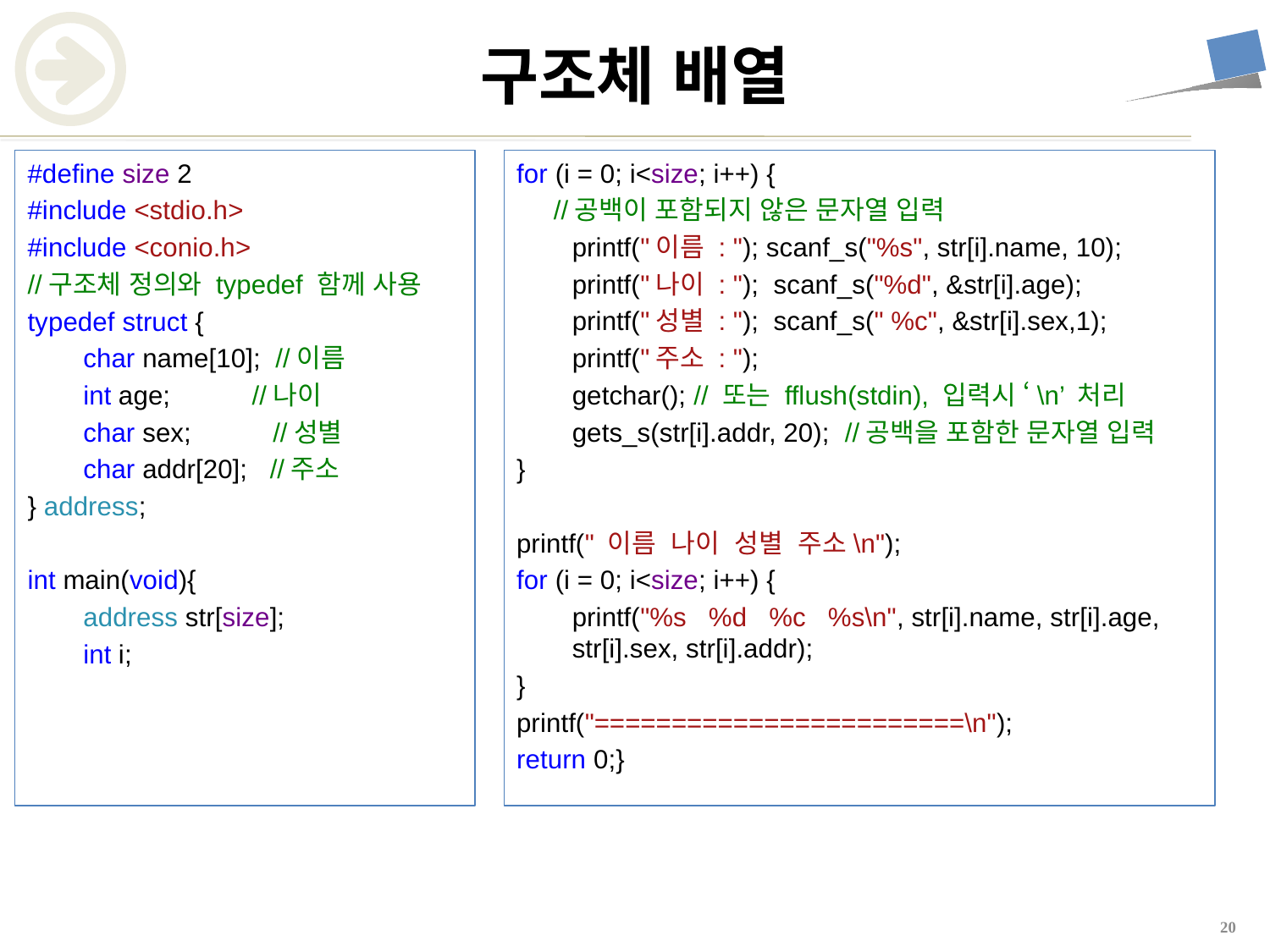

# 구조체 배열
#define size 2
#include <stdio.h>
#include <conio.h>
//구조체 정의와 typedef 함께 사용
typedef struct {
char name[10];  //이름
int age;           //나이
char sex;           //성별
char addr[20];   //주소
} address;

int main(void){
address str[size];
int i;

for (i = 0; i<size; i++) {
     //공백이 포함되지 않은 문자열 입력
printf("이름 : "); scanf_s("%s", str[i].name, 10);
printf("나이 : ");  scanf_s("%d", &str[i].age);
printf("성별 : ");  scanf_s(" %c", &str[i].sex,1);
printf("주소 : ");
getchar(); // 또는 fflush(stdin), 입력시 ‘\n’ 처리
gets_s(str[i].addr, 20);  //공백을 포함한 문자열 입력
}

printf(" 이름  나이  성별  주소\n");
for (i = 0; i<size; i++) {
printf("%s   %d   %c   %s\n", str[i].name, str[i].age, str[i].sex, str[i].addr);
}
printf("========================\n");
return 0;}

20